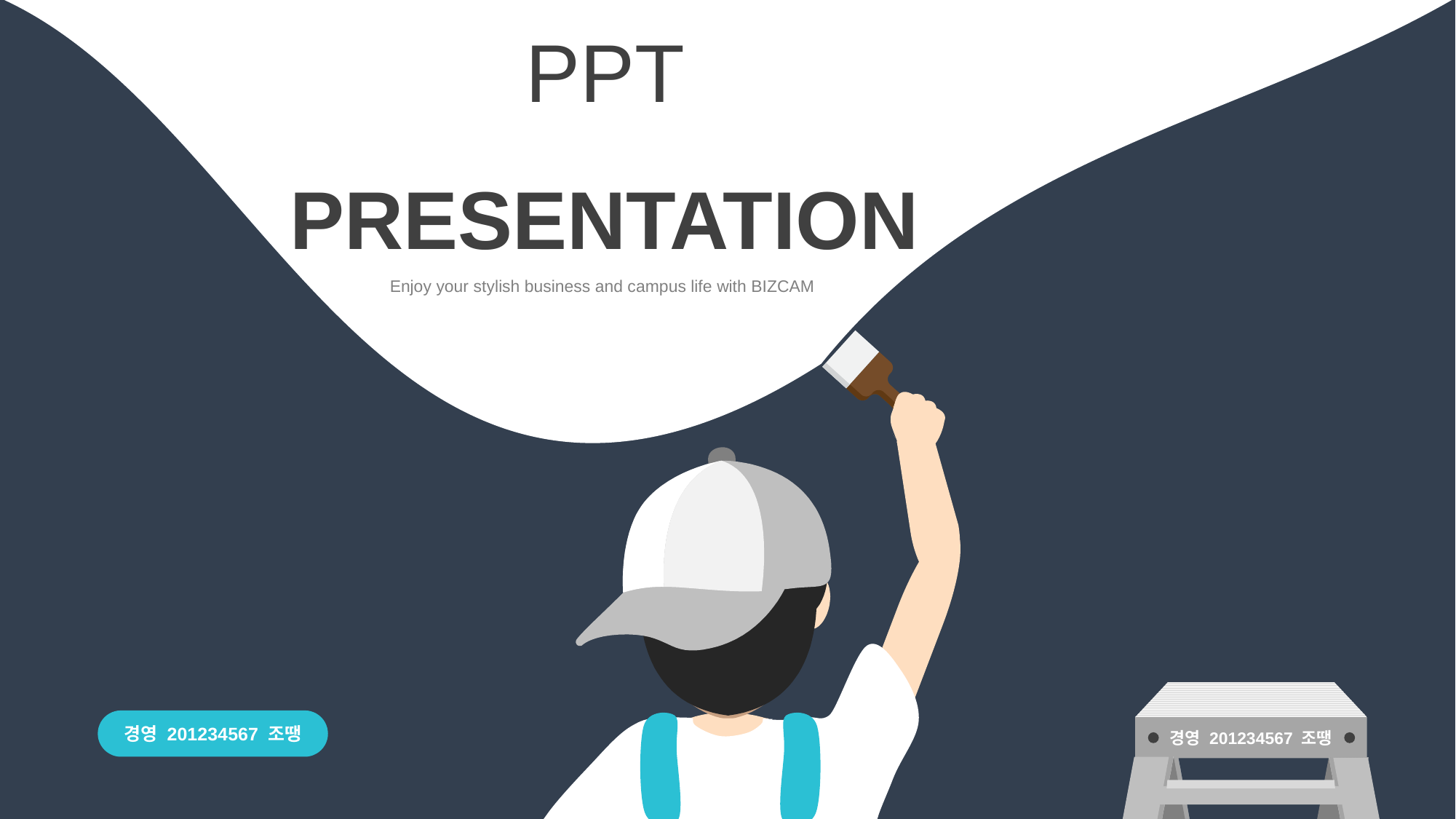

PPT PRESENTATION
Enjoy your stylish business and campus life with BIZCAM

경영 201234567 조땡

경영 201234567 조땡